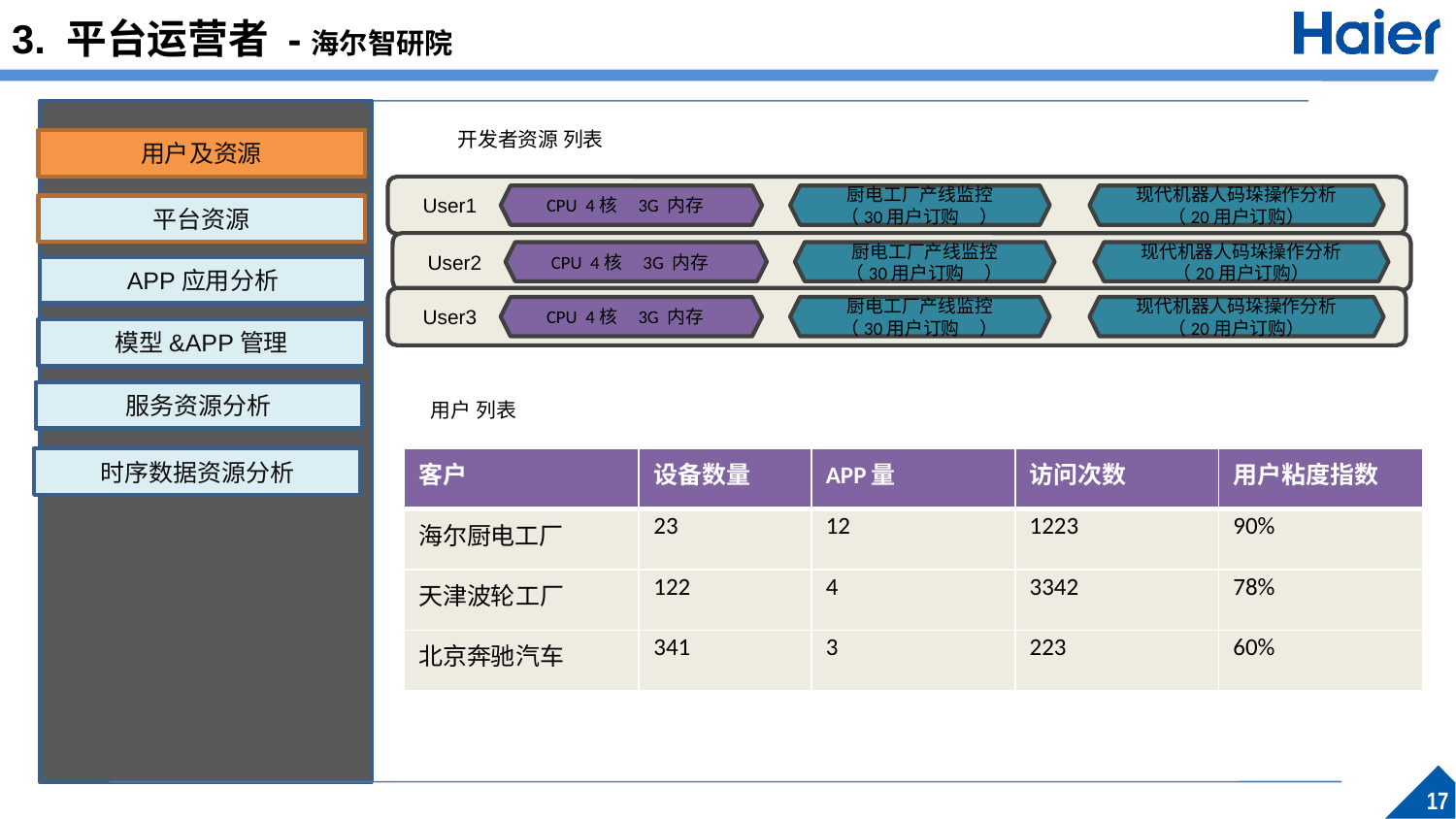

3. 平台运营者 -海尔智研院

开发者资源 列表
用户及资源

User1
CPU  4核    3G 内存
厨电工厂产线监控（30用户订购     ）
现代机器人码垛操作分析
（20用户订购）
平台资源

User2
CPU  4核    3G 内存
厨电工厂产线监控（30用户订购     ）
现代机器人码垛操作分析
（20用户订购）
APP应用分析

User3
CPU  4核    3G 内存
厨电工厂产线监控（30用户订购     ）
现代机器人码垛操作分析
（20用户订购）
模型&APP管理
服务资源分析
用户 列表
时序数据资源分析
| 客户 | 设备数量 | APP量 | 访问次数 | 用户粘度指数 |
| --- | --- | --- | --- | --- |
| 海尔厨电工厂 | 23 | 12 | 1223 | 90% |
| 天津波轮工厂 | 122 | 4 | 3342 | 78% |
| 北京奔驰汽车 | 341 | 3 | 223 | 60% |